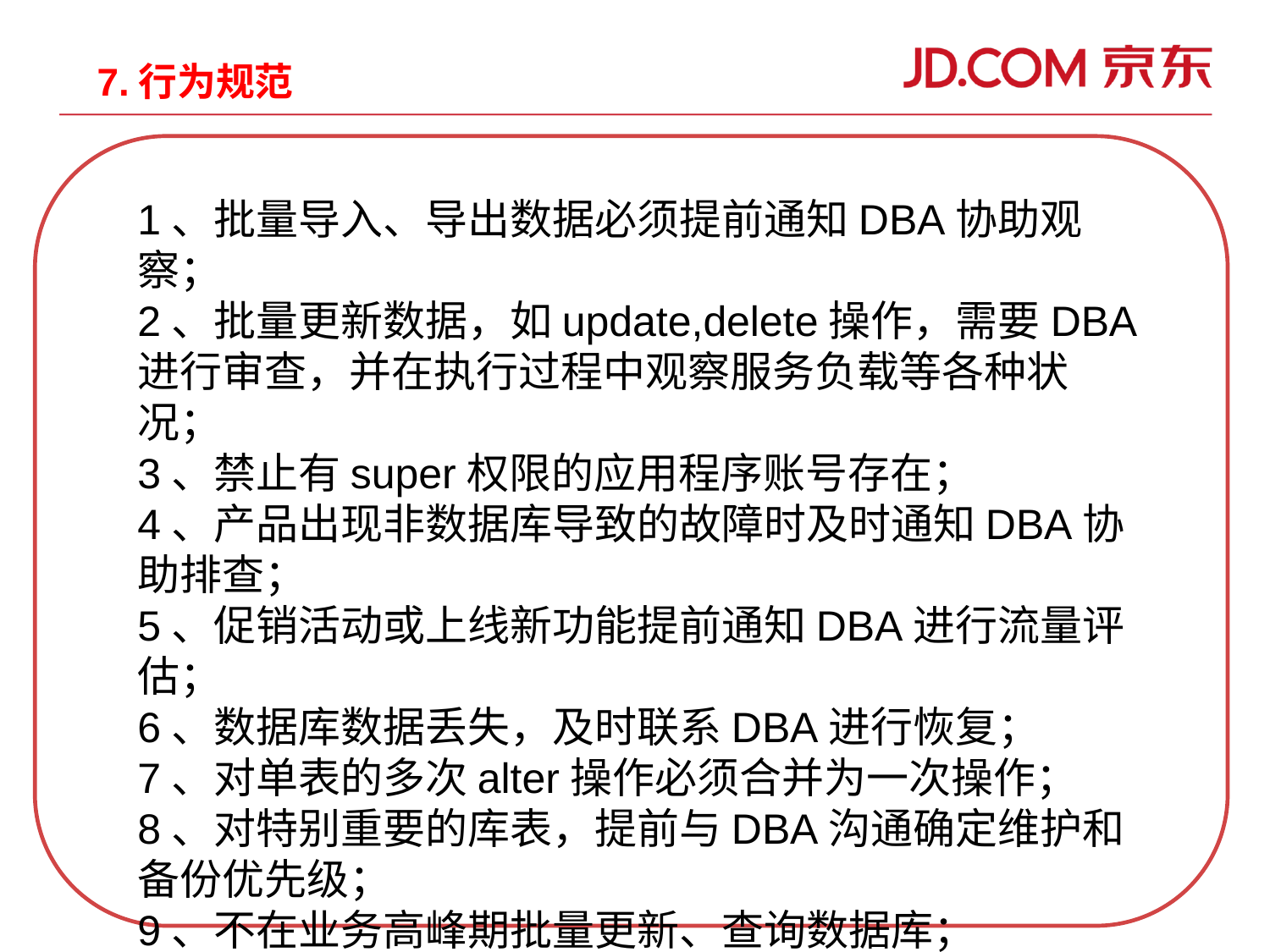

7.行为规范

1、批量导入、导出数据必须提前通知DBA协助观察；
2、批量更新数据，如update,delete操作，需要DBA进行审查，并在执行过程中观察服务负载等各种状况；
3、禁止有super权限的应用程序账号存在；
4、产品出现非数据库导致的故障时及时通知DBA协助排查；
5、促销活动或上线新功能提前通知DBA进行流量评估；
6、数据库数据丢失，及时联系DBA进行恢复；
7、对单表的多次alter操作必须合并为一次操作；
8、对特别重要的库表，提前与DBA沟通确定维护和备份优先级；
9、不在业务高峰期批量更新、查询数据库；